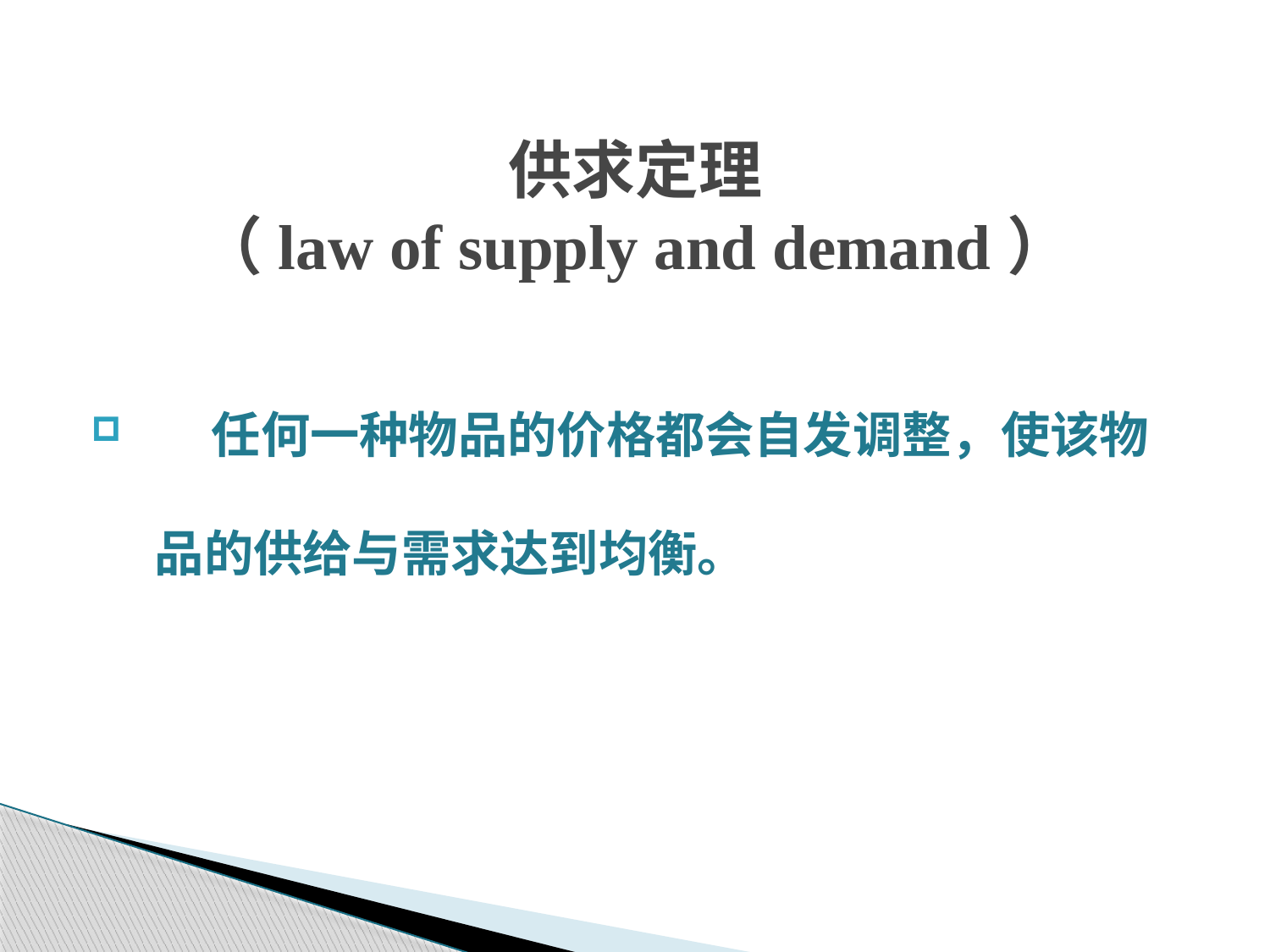

# 供求定理 （law of supply and demand）
    任何一种物品的价格都会自发调整，使该物品的供给与需求达到均衡。